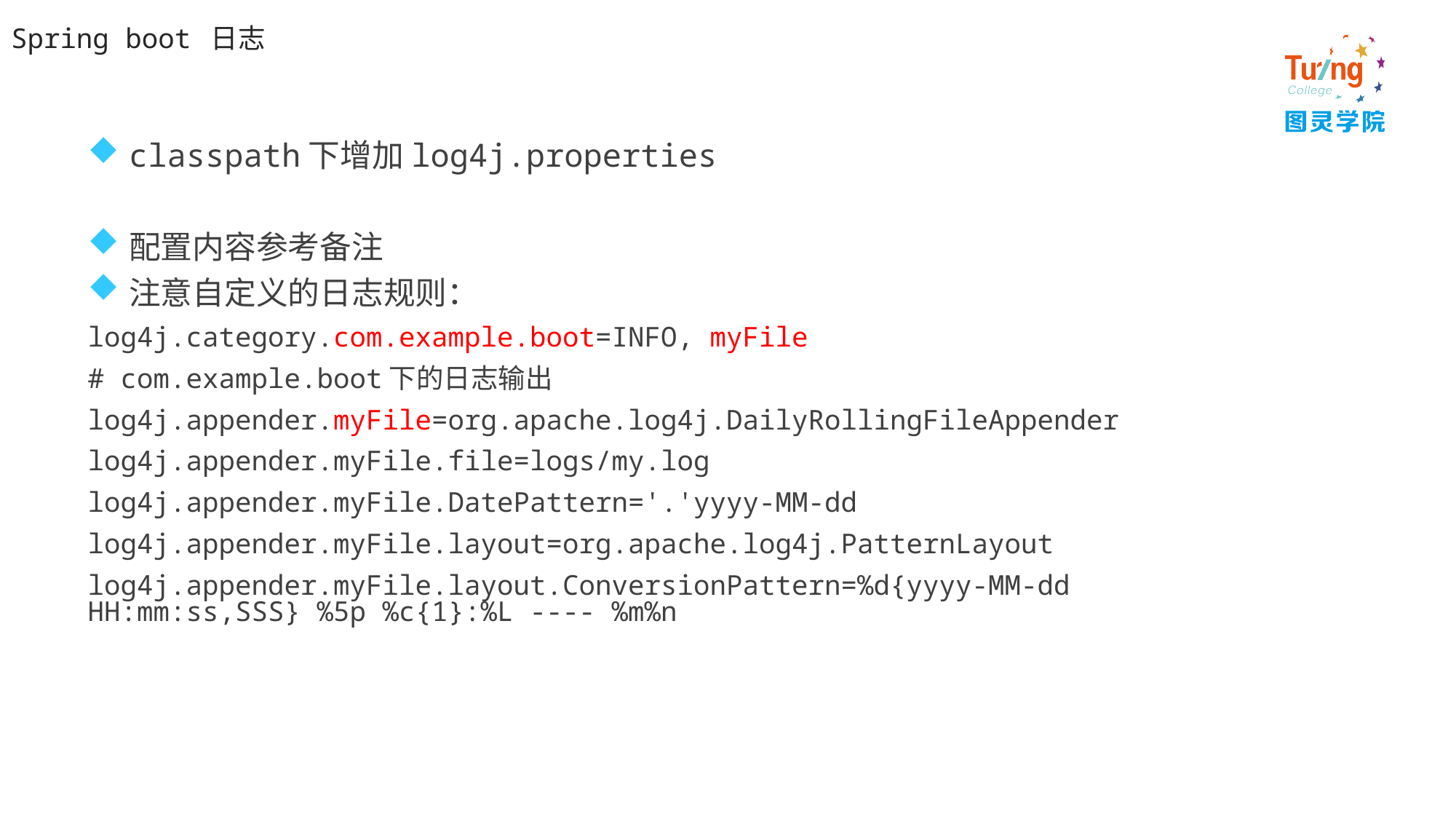

# Spring boot 日志
classpath下增加log4j.properties

配置内容参考备注
注意自定义的日志规则：
log4j.category.com.example.boot=INFO, myFile
# com.example.boot下的日志输出
log4j.appender.myFile=org.apache.log4j.DailyRollingFileAppender
log4j.appender.myFile.file=logs/my.log
log4j.appender.myFile.DatePattern='.'yyyy-MM-dd
log4j.appender.myFile.layout=org.apache.log4j.PatternLayout
log4j.appender.myFile.layout.ConversionPattern=%d{yyyy-MM-dd HH:mm:ss,SSS} %5p %c{1}:%L ---- %m%n